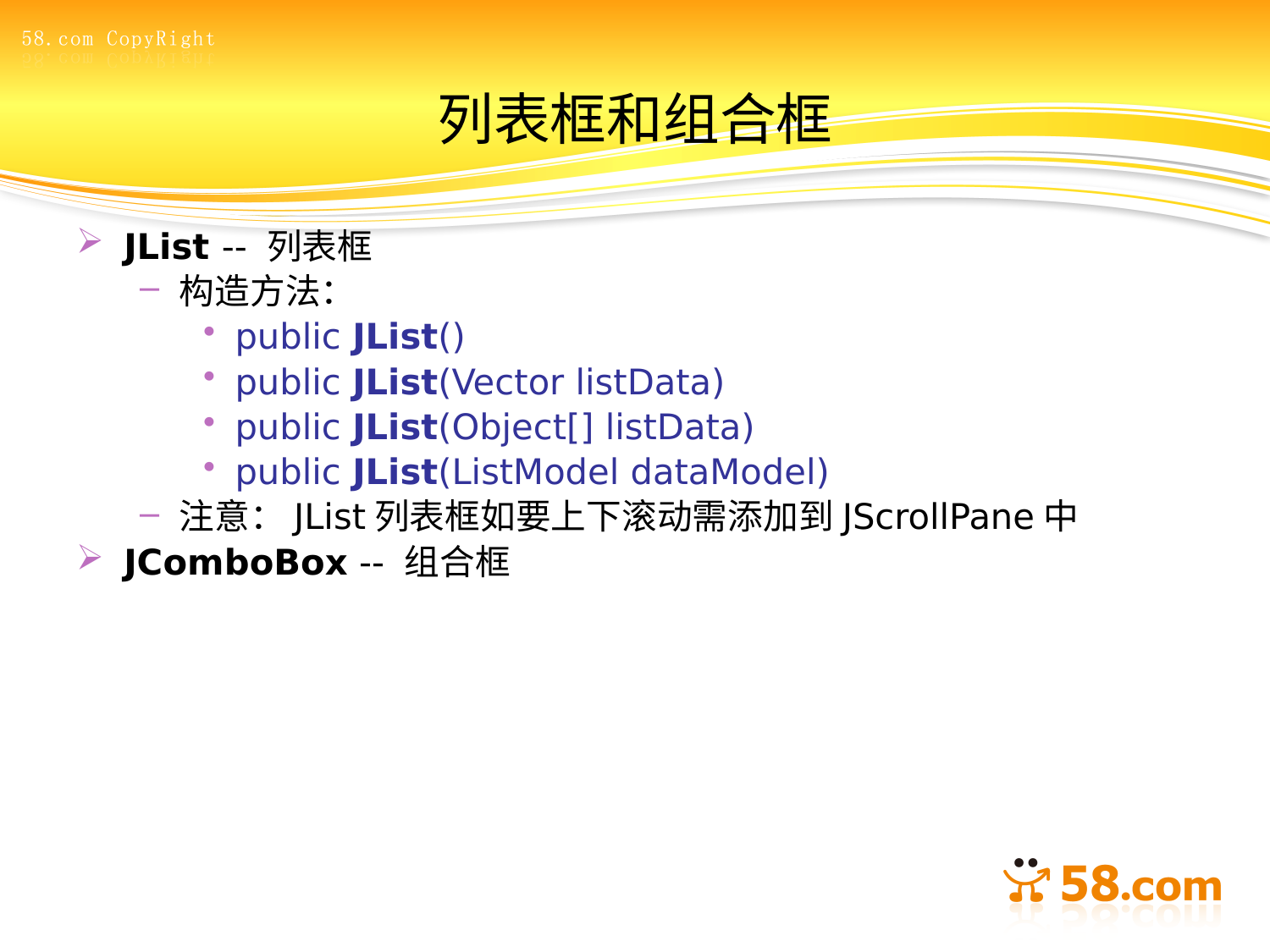

# 列表框和组合框
JList -- 列表框
构造方法：
public JList()
public JList(Vector listData)
public JList(Object[] listData)
public JList(ListModel dataModel)
注意：JList列表框如要上下滚动需添加到JScrollPane中
JComboBox -- 组合框